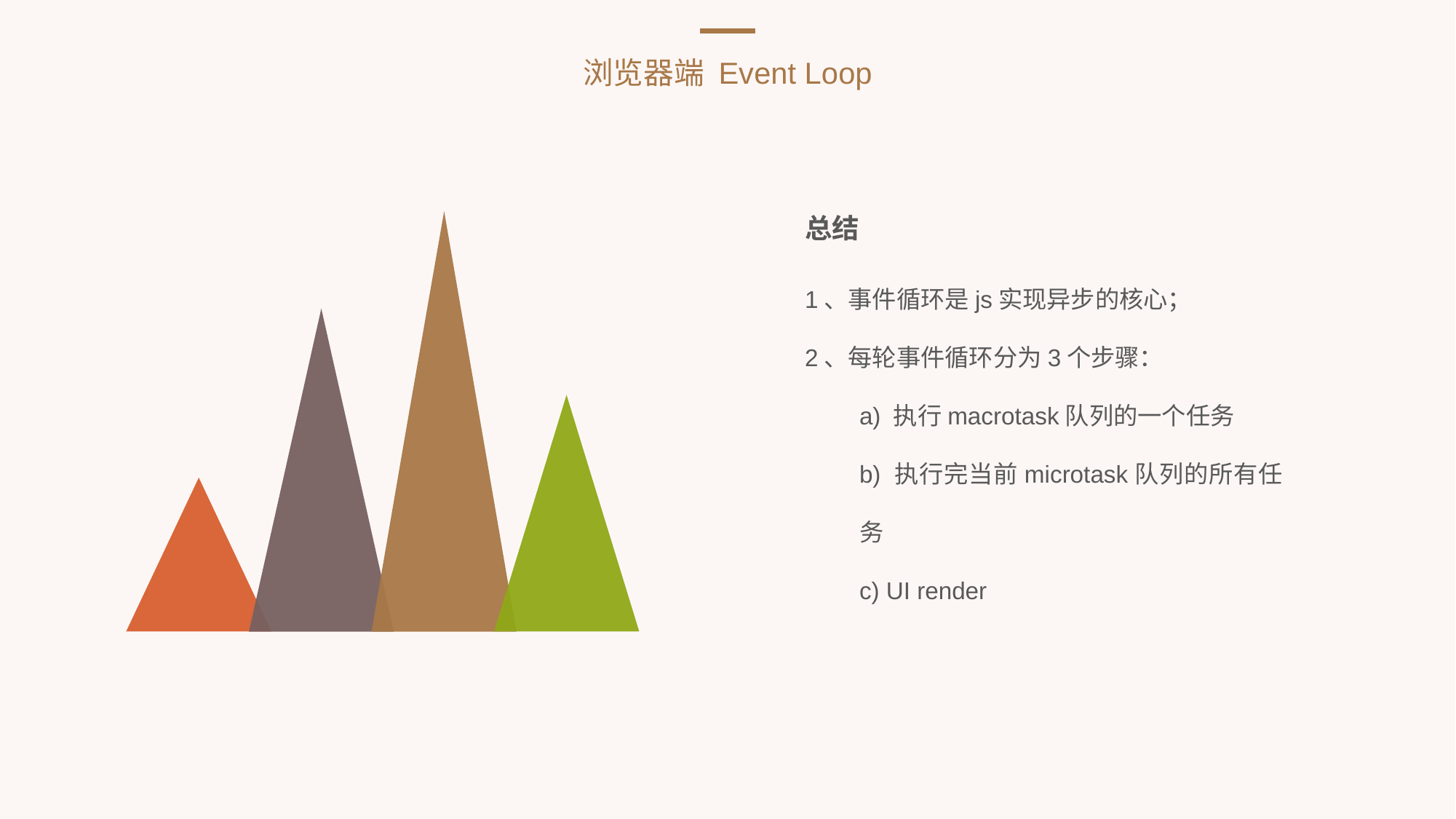

浏览器端 Event Loop
总结

1、事件循环是js实现异步的核心；
2、每轮事件循环分为3个步骤：
a) 执行macrotask队列的一个任务
b) 执行完当前microtask队列的所有任务
c) UI render